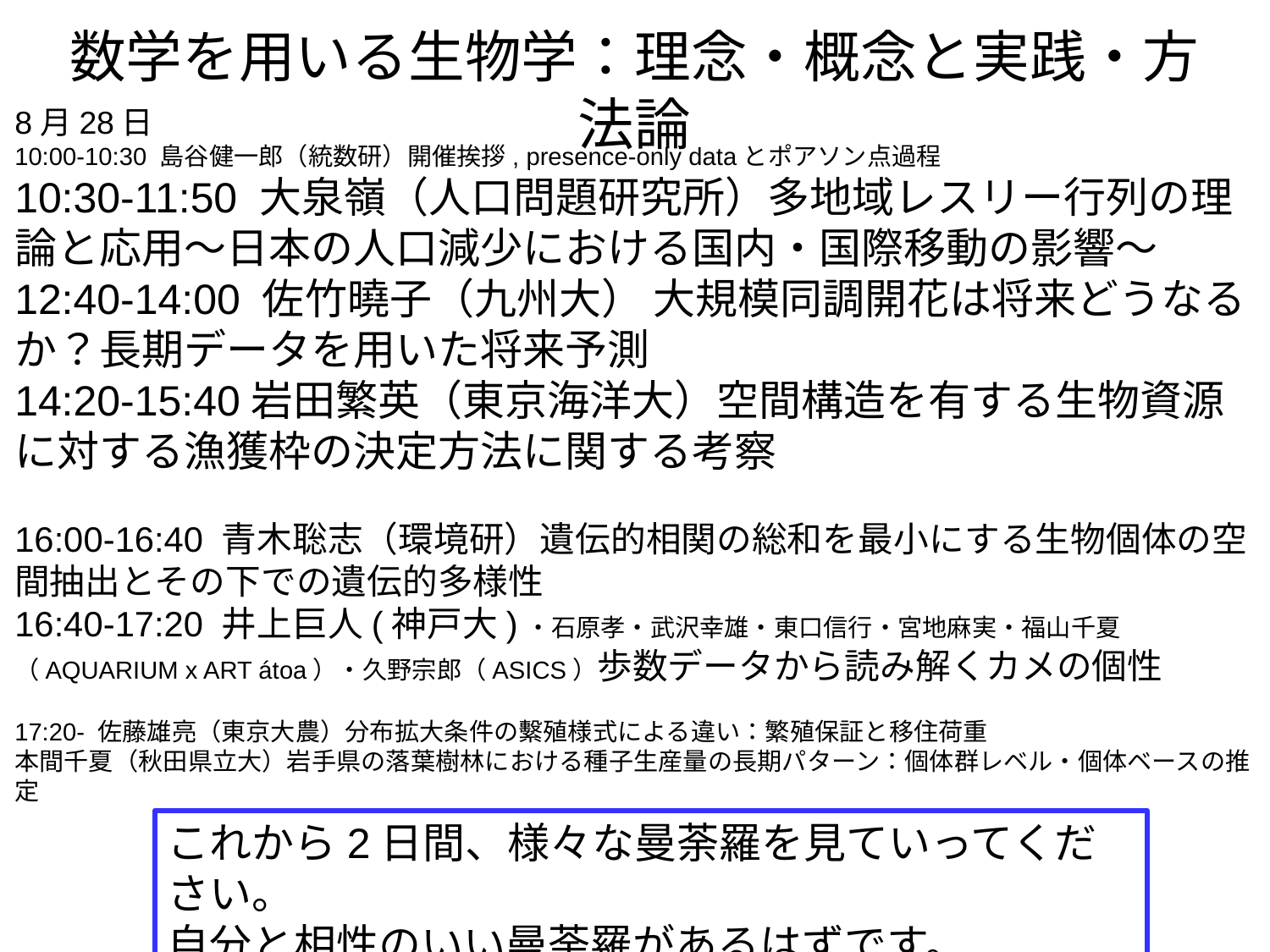

数学を用いる生物学：理念・概念と実践・方法論
8月28日
10:00-10:30 島谷健一郎（統数研）開催挨拶, presence-only dataとポアソン点過程
10:30-11:50 大泉嶺（人口問題研究所）多地域レスリー行列の理論と応用～日本の人口減少における国内・国際移動の影響～
12:40-14:00 佐竹曉子（九州大） 大規模同調開花は将来どうなるか？長期データを用いた将来予測
14:20-15:40岩田繁英（東京海洋大）空間構造を有する生物資源に対する漁獲枠の決定方法に関する考察

16:00-16:40 青木聡志（環境研）遺伝的相関の総和を最小にする生物個体の空間抽出とその下での遺伝的多様性
16:40-17:20 井上巨人(神戸大)・石原孝・武沢幸雄・東口信行・宮地麻実・福山千夏（AQUARIUM x ART átoa）・久野宗郎（ASICS）歩数データから読み解くカメの個性

17:20- 佐藤雄亮（東京大農）分布拡大条件の繫殖様式による違い：繁殖保証と移住荷重
本間千夏（秋田県立大）岩手県の落葉樹林における種子生産量の長期パターン：個体群レベル・個体ベースの推定
これから2日間、様々な曼荼羅を見ていってください。
自分と相性のいい曼荼羅があるはずです。